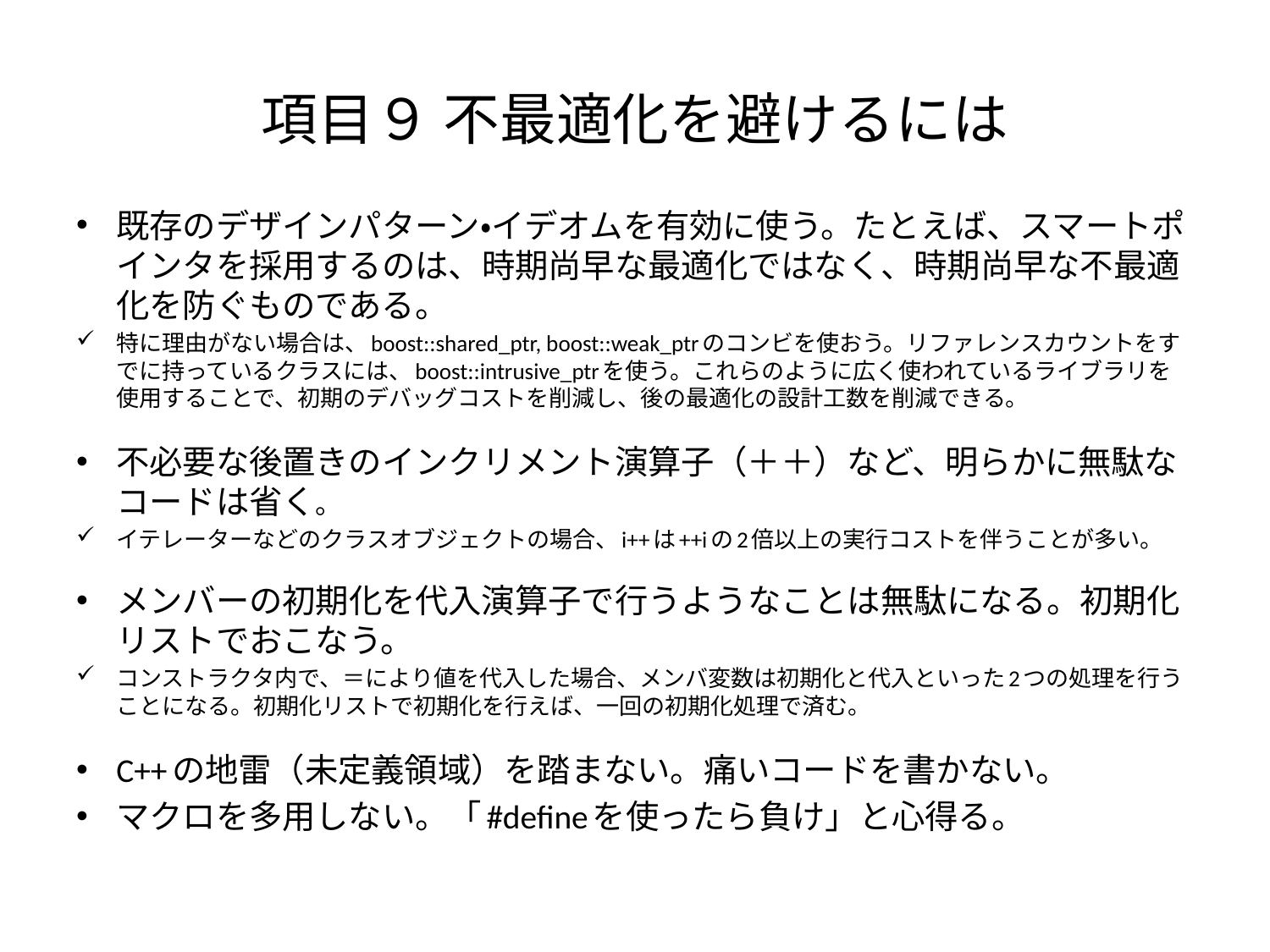

# 項目９ 不最適化を避けるには
既存のデザインパターン・イデオムを有効に使う。たとえば、スマートポインタを採用するのは、時期尚早な最適化ではなく、時期尚早な不最適化を防ぐものである。
特に理由がない場合は、boost::shared_ptr, boost::weak_ptrのコンビを使おう。リファレンスカウントをすでに持っているクラスには、boost::intrusive_ptrを使う。これらのように広く使われているライブラリを使用することで、初期のデバッグコストを削減し、後の最適化の設計工数を削減できる。

不必要な後置きのインクリメント演算子（＋＋）など、明らかに無駄なコードは省く。
イテレーターなどのクラスオブジェクトの場合、i++は++iの2倍以上の実行コストを伴うことが多い。

メンバーの初期化を代入演算子で行うようなことは無駄になる。初期化リストでおこなう。
コンストラクタ内で、＝により値を代入した場合、メンバ変数は初期化と代入といった2つの処理を行うことになる。初期化リストで初期化を行えば、一回の初期化処理で済む。

C++の地雷（未定義領域）を踏まない。痛いコードを書かない。
マクロを多用しない。「#defineを使ったら負け」と心得る。